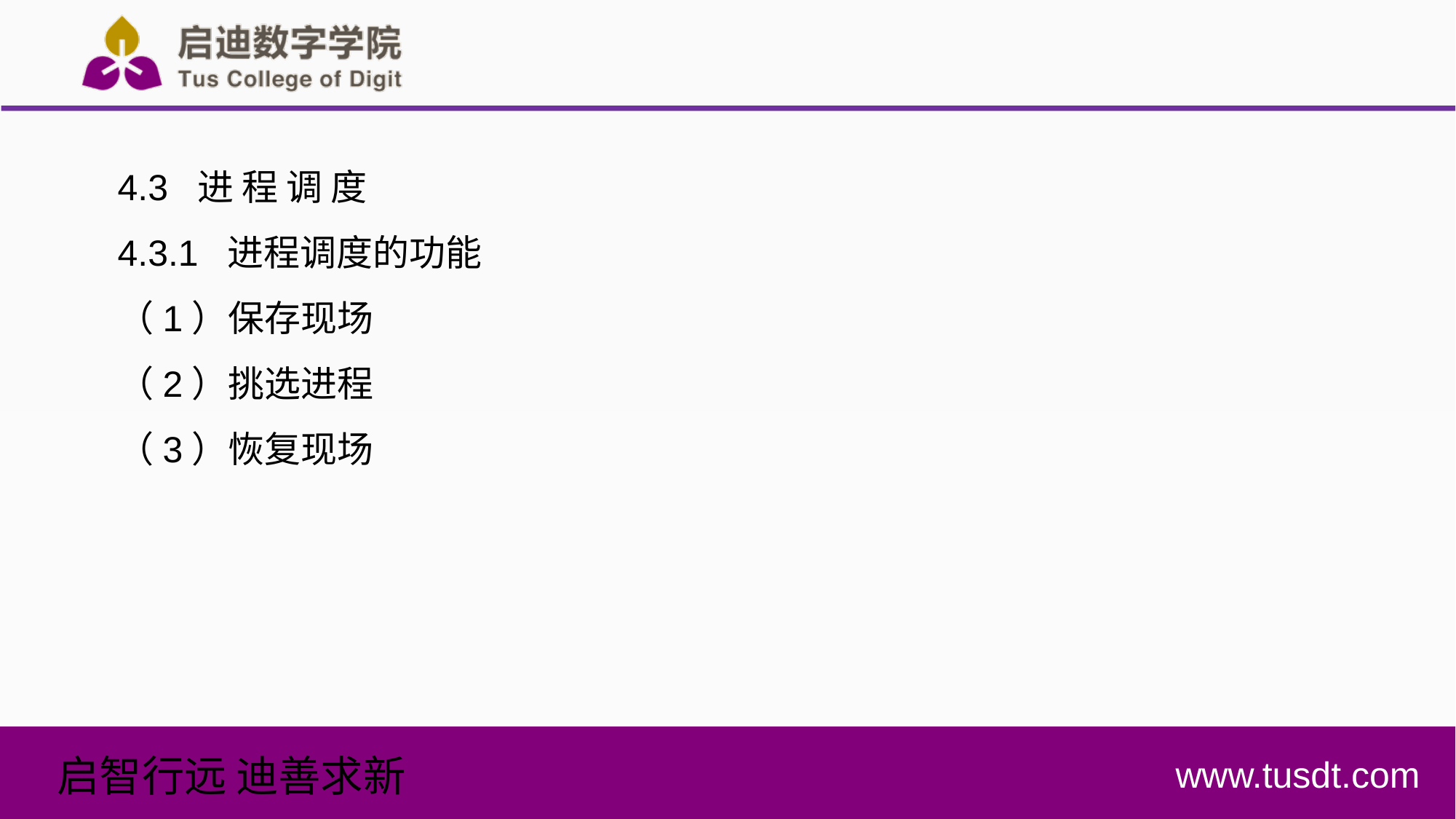

4.3  进 程 调 度
4.3.1  进程调度的功能
（1）保存现场
（2）挑选进程
（3）恢复现场